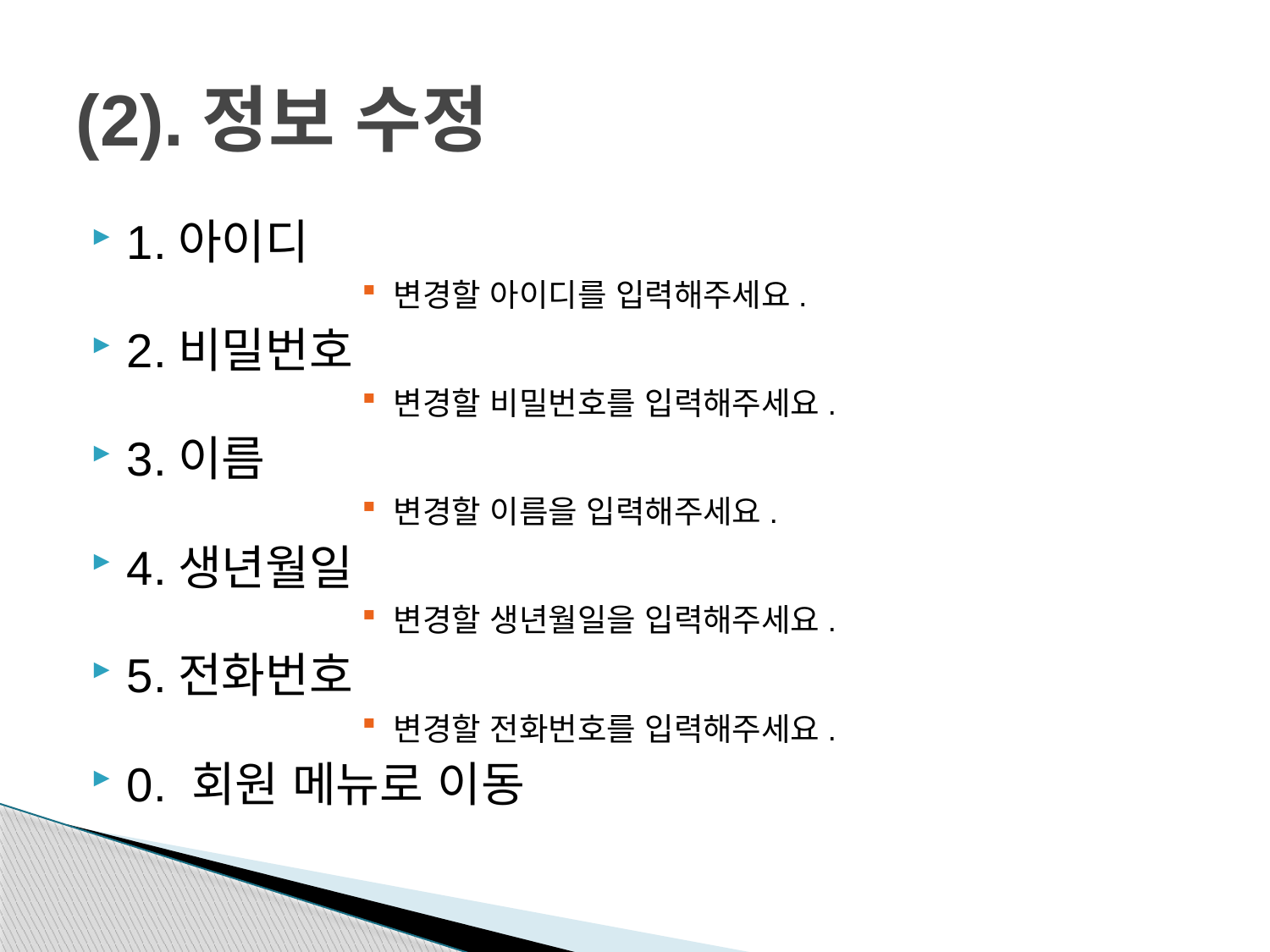

# (2).정보 수정
1.아이디
변경할 아이디를 입력해주세요.
2.비밀번호
변경할 비밀번호를 입력해주세요.
3.이름
변경할 이름을 입력해주세요.
4.생년월일
변경할 생년월일을 입력해주세요.
5.전화번호
변경할 전화번호를 입력해주세요.
0. 회원 메뉴로 이동